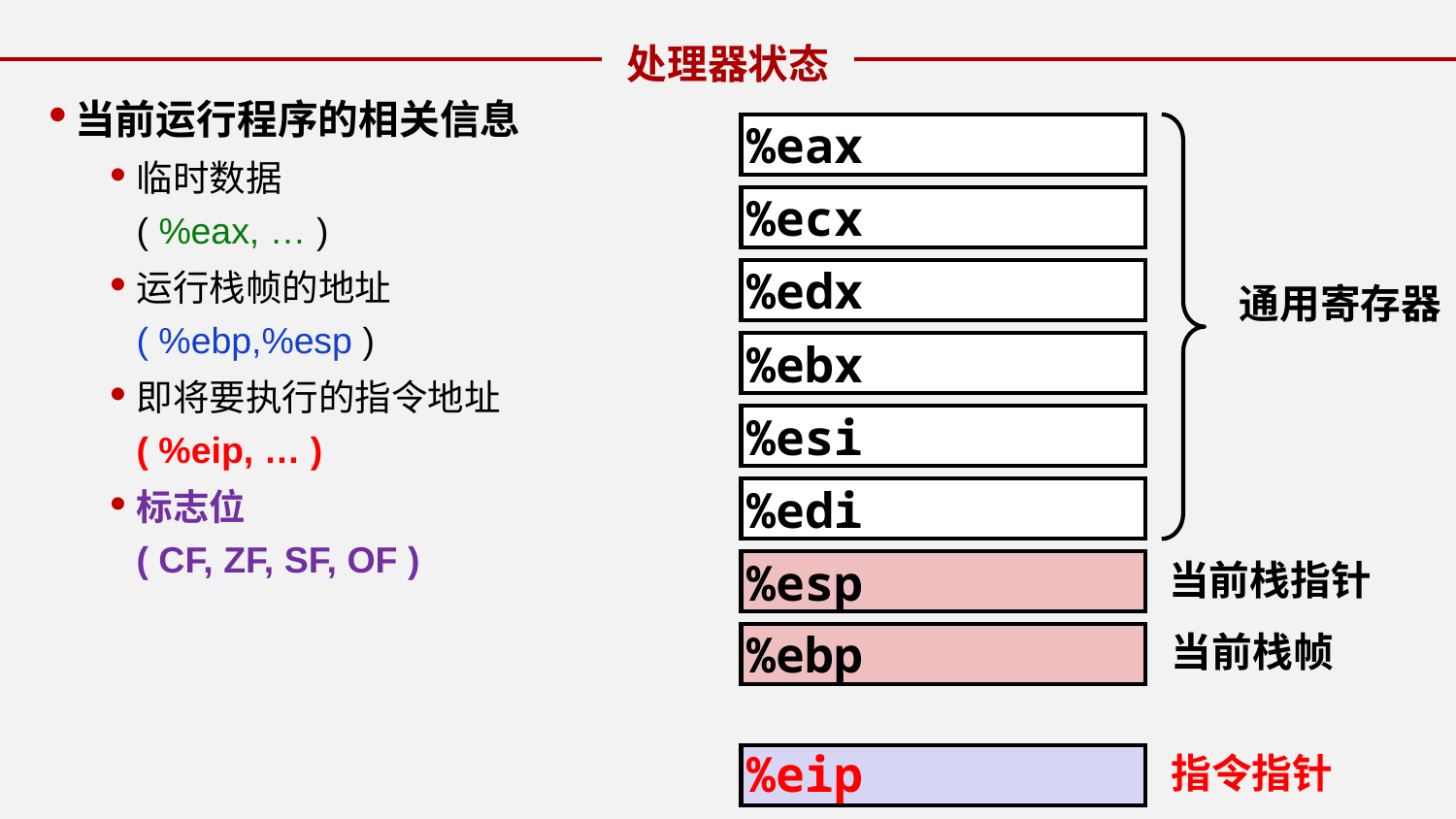

处理器状态
当前运行程序的相关信息
临时数据
( %eax, … )
运行栈帧的地址
( %ebp,%esp )
即将要执行的指令地址
( %eip, … )
标志位
( CF, ZF, SF, OF )
%eax
%ecx
%edx
%ebx
%esi
%edi
%esp
%ebp

通用寄存器
当前栈指针
当前栈帧
指令指针
%eip
CF
ZF
SF
OF